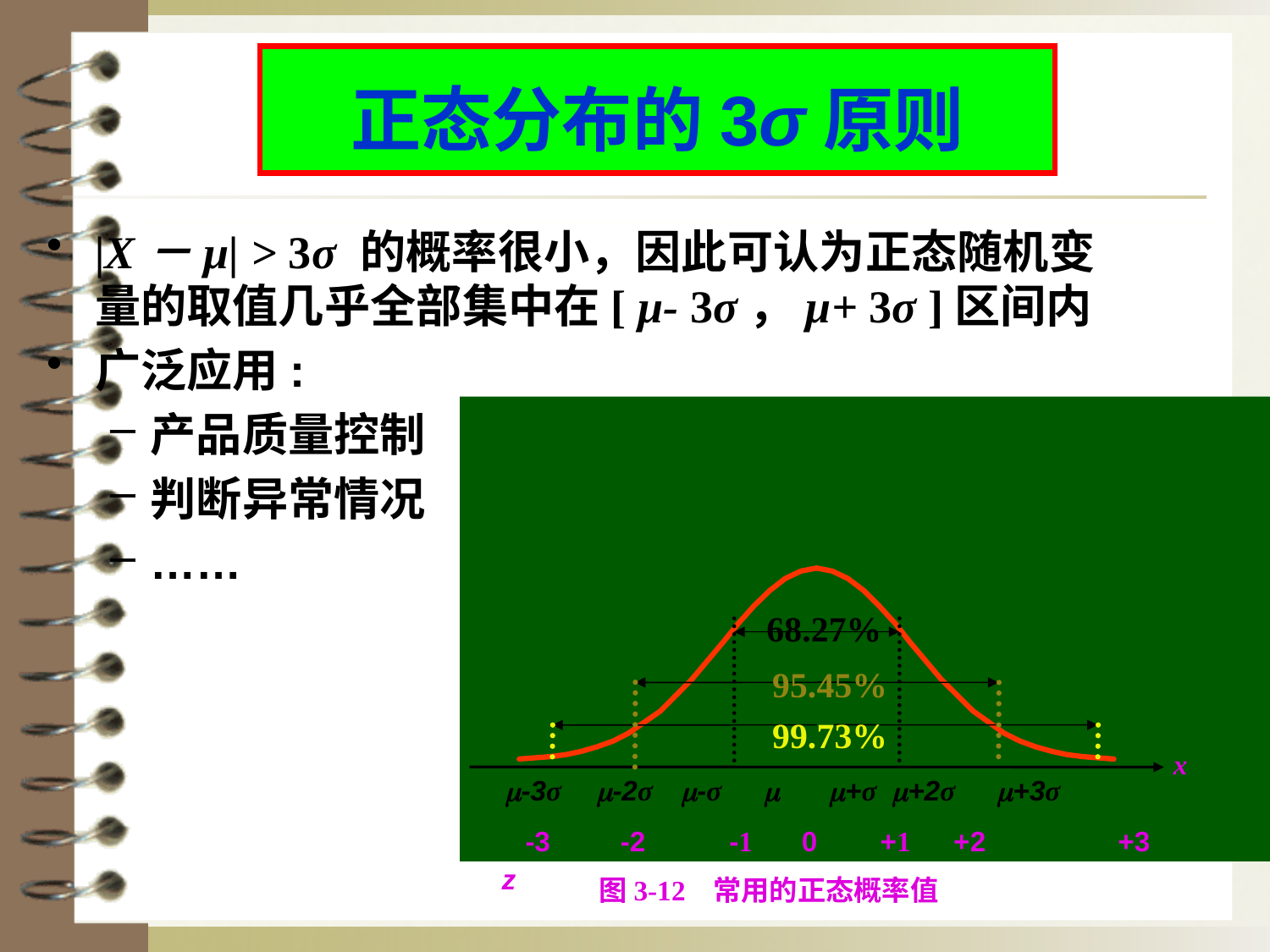

正态分布的3σ原则
|X－μ| > 3σ 的概率很小，因此可认为正态随机变量的取值几乎全部集中在[ μ- 3σ，μ+ 3σ ]区间内
广泛应用:
产品质量控制
判断异常情况
……

68.27%

95.45%

99.73%

x

 μ-3σ     μ-2σ    μ-σ      μ       μ+σ  μ+2σ     μ+3σ
     -3          -2            -1       0         +1      +2                +3         z
图3-12   常用的正态概率值